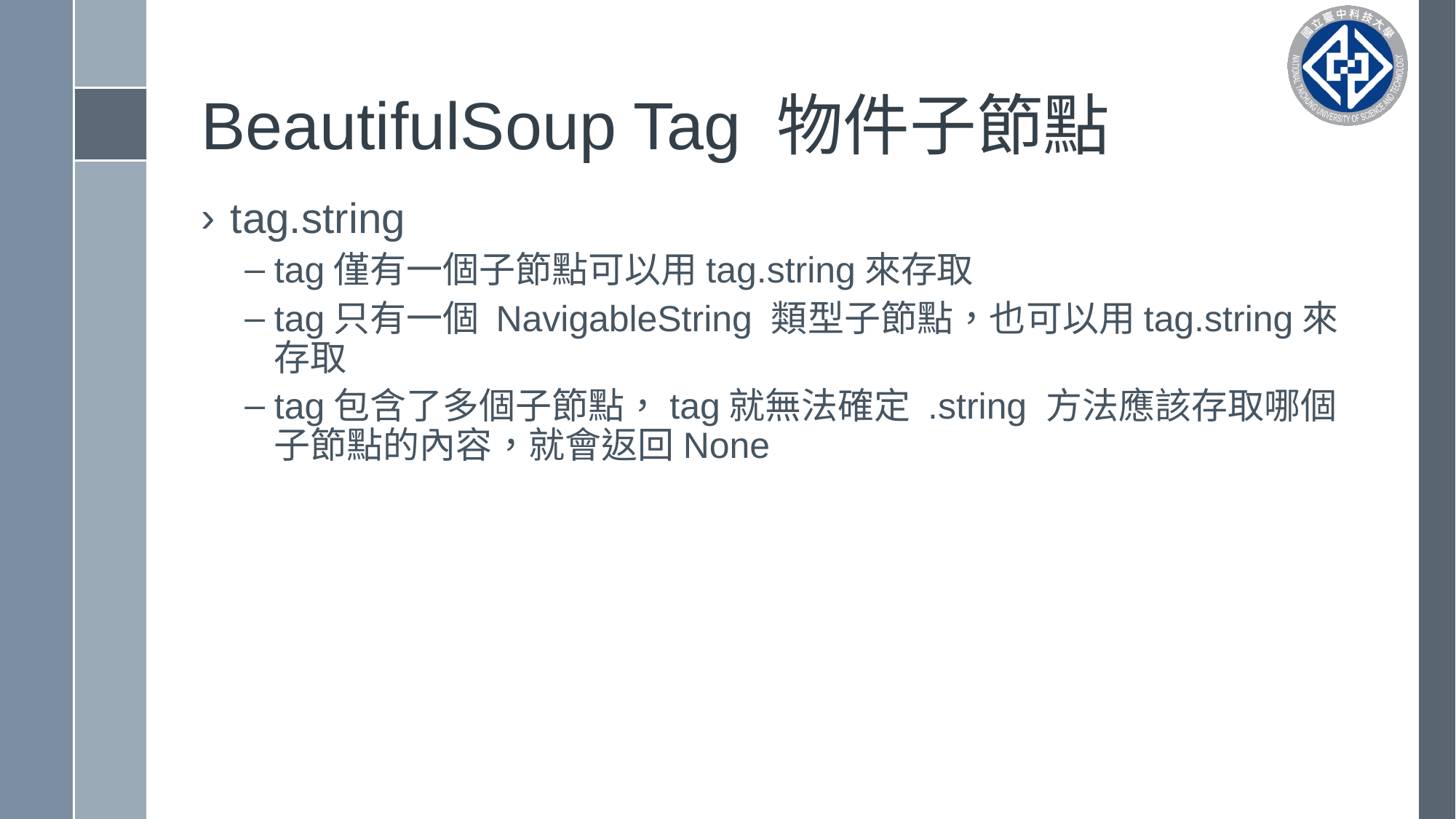

# BeautifulSoup Tag 物件子節點
tag.string
tag僅有一個子節點可以用tag.string來存取
tag只有一個 NavigableString 類型子節點，也可以用tag.string來存取
tag包含了多個子節點，tag就無法確定 .string 方法應該存取哪個子節點的內容，就會返回None